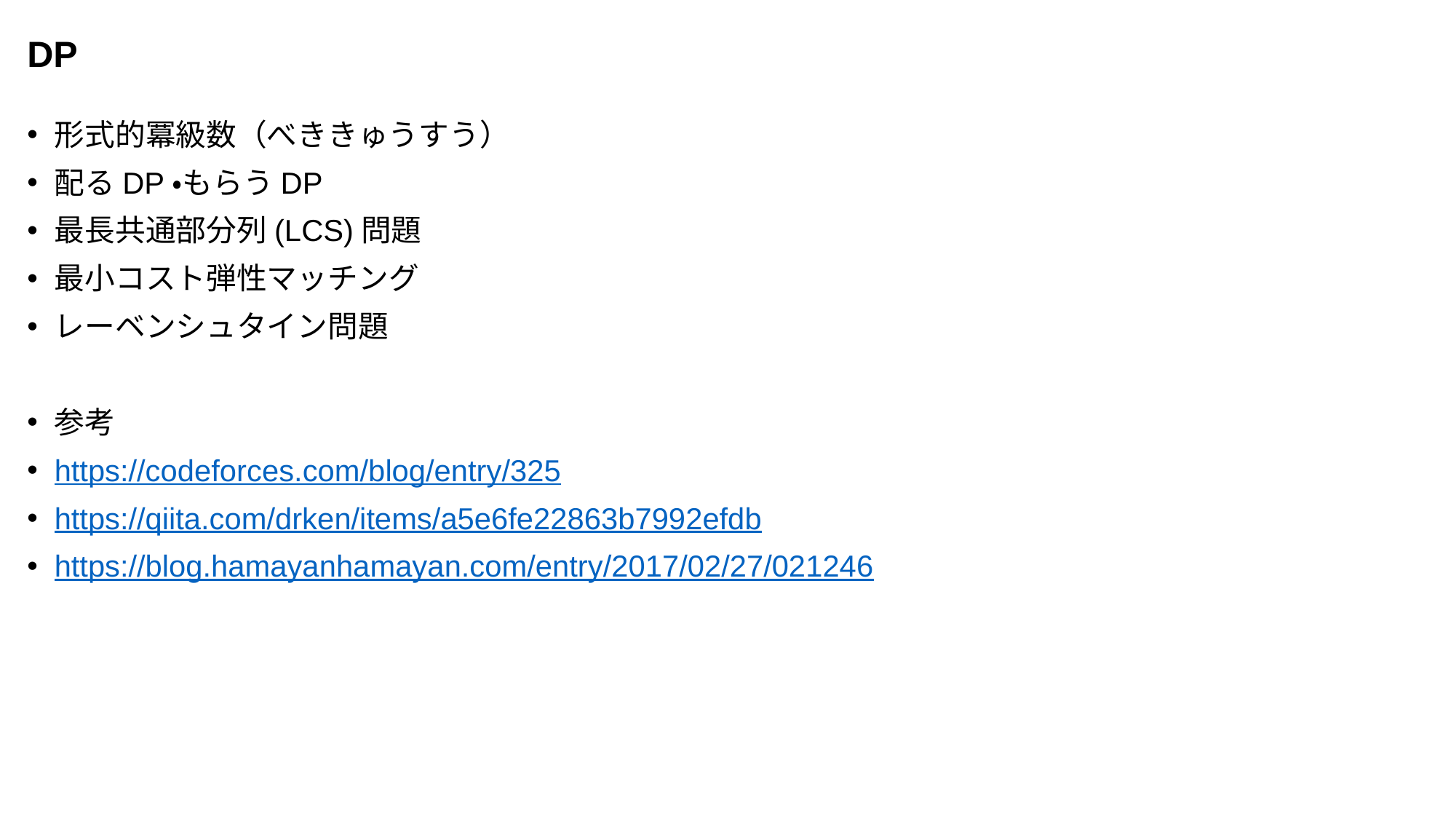

# DP
形式的冪級数（べききゅうすう）
配るDP・もらうDP
最長共通部分列(LCS)問題
最小コスト弾性マッチング
レーベンシュタイン問題

参考
https://codeforces.com/blog/entry/325
https://qiita.com/drken/items/a5e6fe22863b7992efdb
https://blog.hamayanhamayan.com/entry/2017/02/27/021246